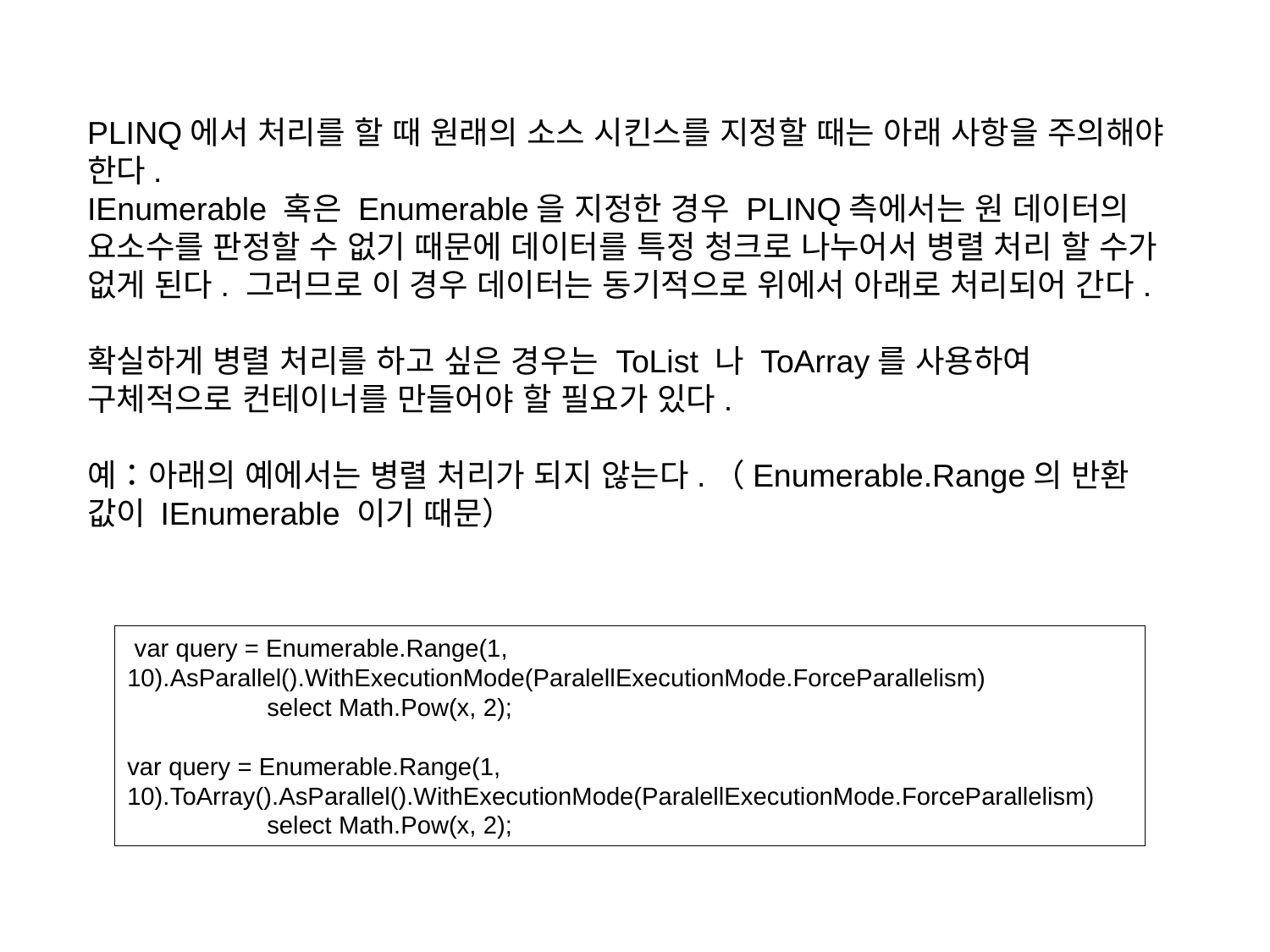

PLINQ에서 처리를 할 때 원래의 소스 시킨스를 지정할 때는 아래 사항을 주의해야 한다.
IEnumerable 혹은 Enumerable을 지정한 경우 PLINQ측에서는 원 데이터의 요소수를 판정할 수 없기 때문에 데이터를 특정 청크로 나누어서 병렬 처리 할 수가 없게 된다. 그러므로 이 경우 데이터는 동기적으로 위에서 아래로 처리되어 간다.

확실하게 병렬 처리를 하고 싶은 경우는 ToList 나 ToArray를 사용하여 구체적으로 컨테이너를 만들어야 할 필요가 있다.

예：아래의 예에서는 병렬 처리가 되지 않는다.（Enumerable.Range의 반환 값이 IEnumerable 이기 때문）
 var query = Enumerable.Range(1, 10).AsParallel().WithExecutionMode(ParalellExecutionMode.ForceParallelism)
                    select Math.Pow(x, 2);

var query = Enumerable.Range(1, 10).ToArray().AsParallel().WithExecutionMode(ParalellExecutionMode.ForceParallelism)
                    select Math.Pow(x, 2);